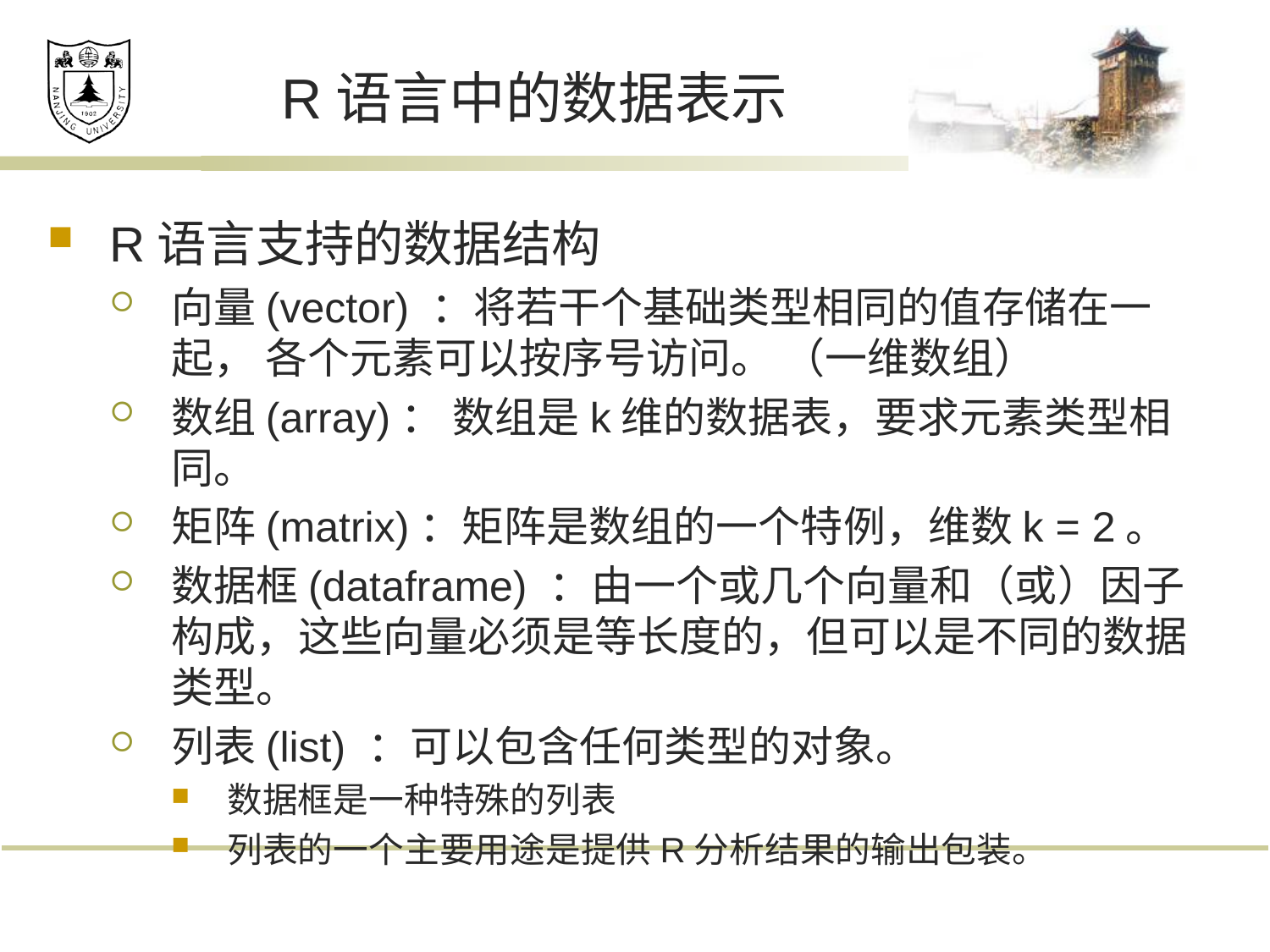

# R语言中的数据表示
R语言支持的数据结构
向量(vector) ：将若干个基础类型相同的值存储在一起， 各个元素可以按序号访问。 （一维数组）
数组(array)： 数组是k维的数据表，要求元素类型相同。
矩阵(matrix)：矩阵是数组的一个特例，维数k = 2。
数据框(dataframe) ：由一个或几个向量和（或）因子构成，这些向量必须是等长度的，但可以是不同的数据类型。
列表(list) ：可以包含任何类型的对象。
数据框是一种特殊的列表
列表的一个主要用途是提供R分析结果的输出包装。